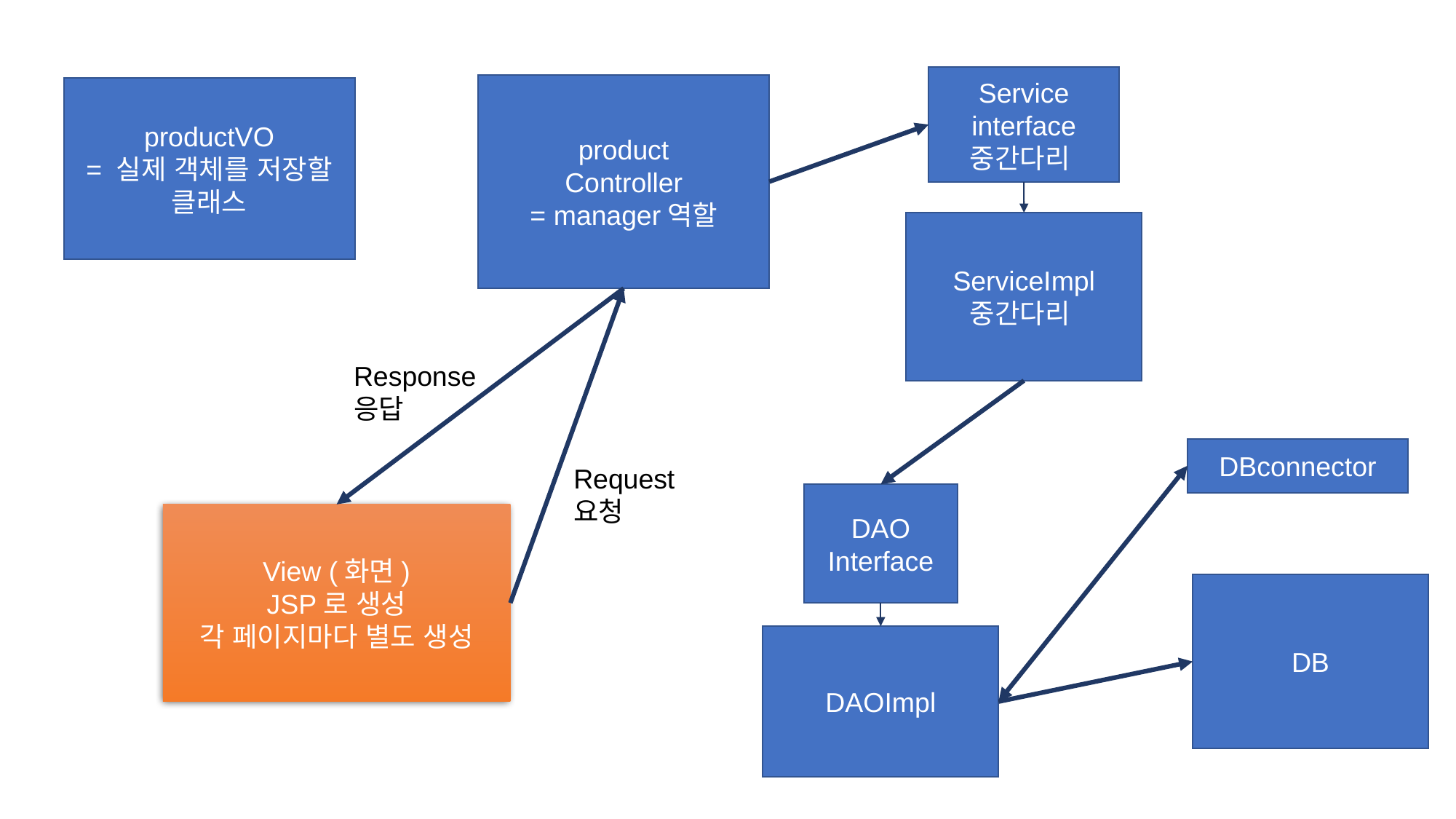

Service interface
중간다리
product
Controller
= manager역할
productVO
= 실제 객체를 저장할 클래스
ServiceImpl
중간다리
Response
응답
DBconnector
Request
요청
DAO Interface
View (화면)
JSP로 생성
각 페이지마다 별도 생성
DB
DAOImpl